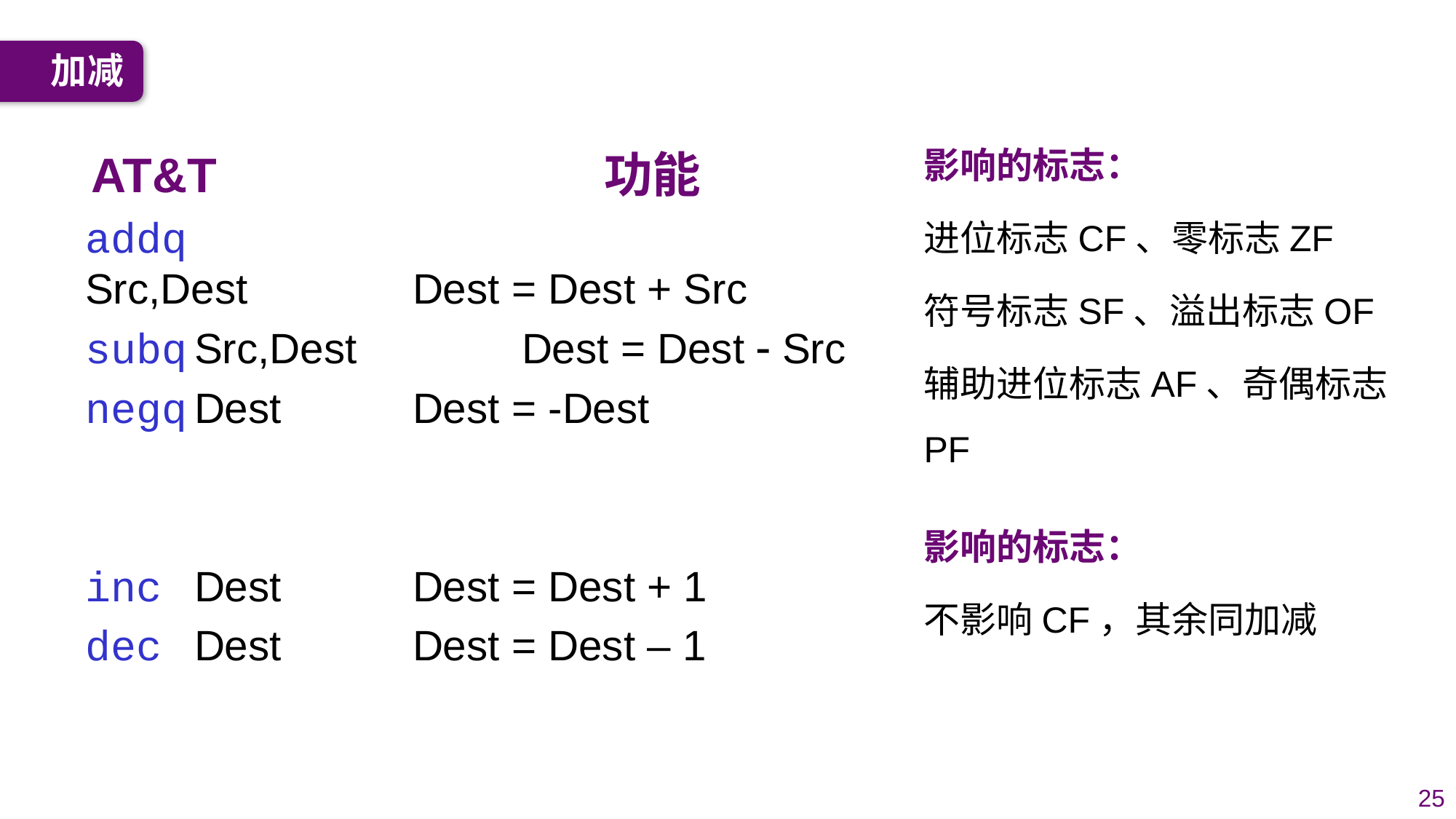

加减

影响的标志：
进位标志CF、零标志ZF
符号标志SF、溢出标志OF
辅助进位标志AF、奇偶标志PF
   AT&T	                        功能
addq							Src,Dest		Dest = Dest + Src
subq	Src,Dest		Dest = Dest − Src
negq	Dest		Dest = -Dest

inc	Dest		Dest = Dest + 1
dec	Dest		Dest = Dest – 1

影响的标志：
不影响CF，其余同加减
25